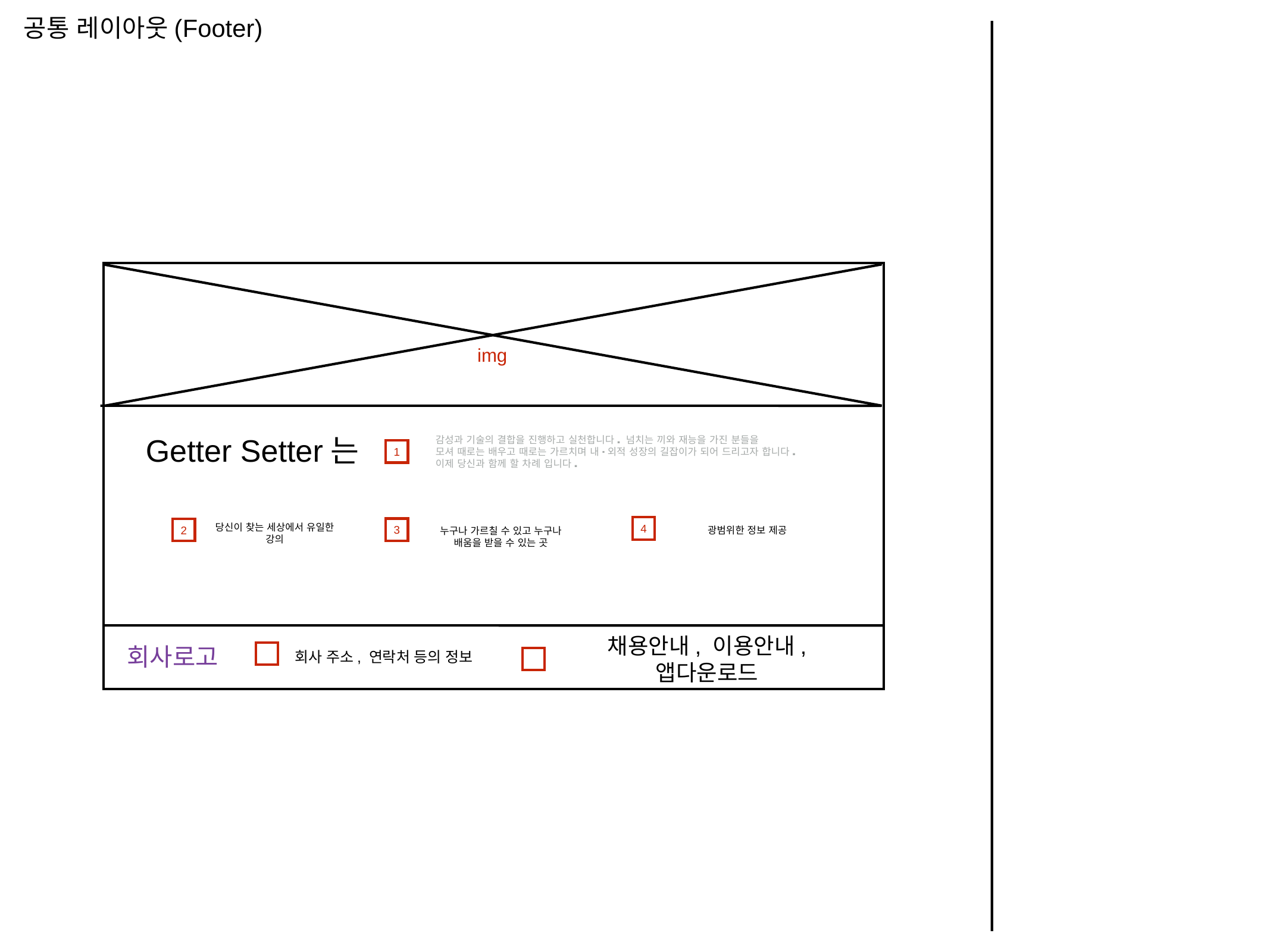

공통 레이아웃(Footer)

img

Getter Setter는
감성과 기술의 결합을 진행하고 실천합니다. 넘치는 끼와 재능을 가진 분들을
모셔 때로는 배우고 때로는 가르치며 내·외적 성장의 길잡이가 되어 드리고자 합니다.
이제 당신과 함께 할 차례 입니다.
1
당신이 찾는 세상에서 유일한 강의
4
3
2
광범위한 정보 제공
누구나 가르칠 수 있고 누구나 배움을 받을 수 있는 곳

채용안내, 이용안내, 앱다운로드
회사로고
회사 주소, 연락처 등의 정보